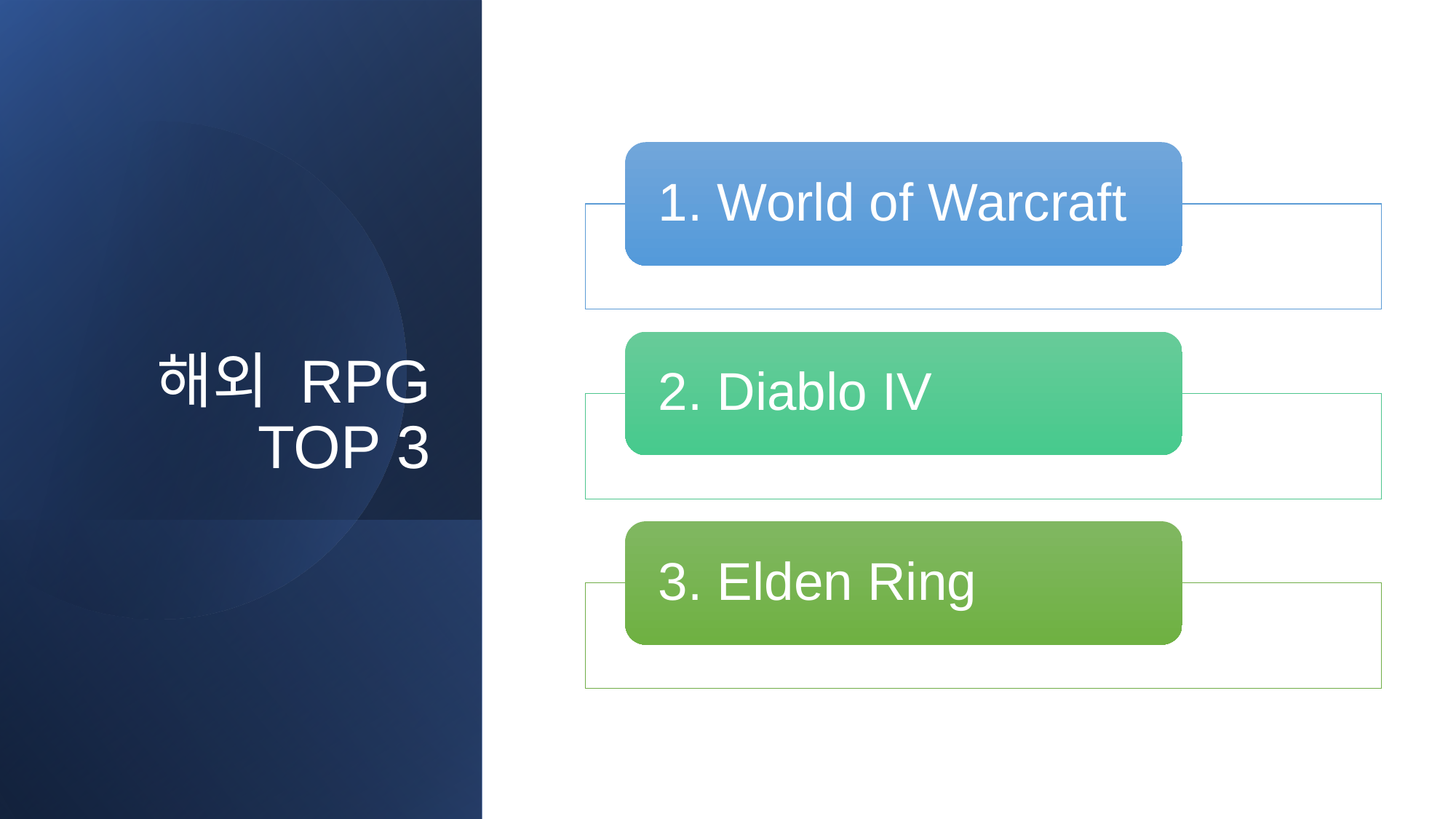

1. World of Warcraft
2. Diablo IV
3. Elden Ring

# 해외 RPG TOP 3